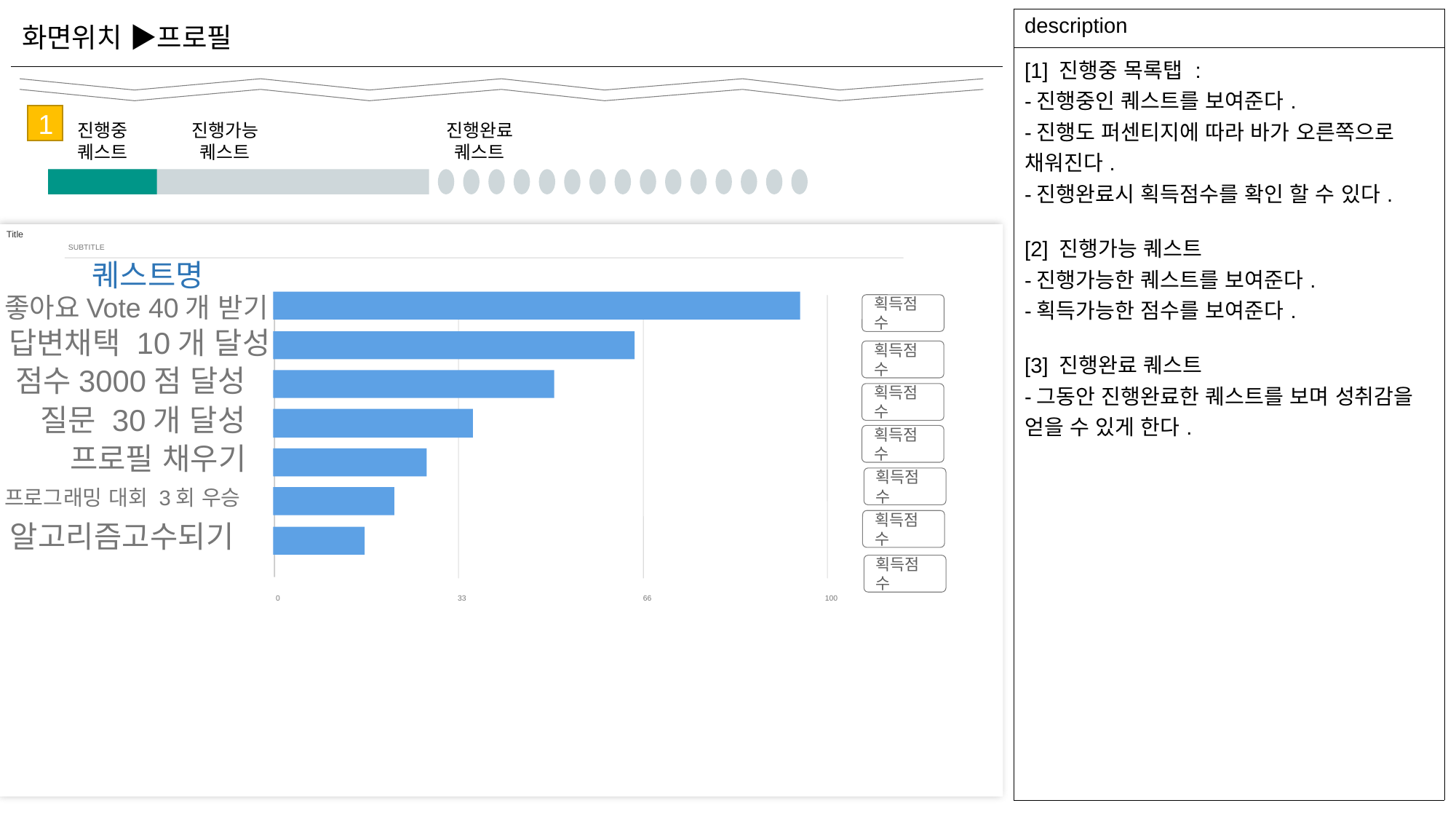

| description |
| --- |
| [1] 진행중 목록탭 : -진행중인 퀘스트를 보여준다. -진행도 퍼센티지에 따라 바가 오른쪽으로 채워진다. -진행완료시 획득점수를 확인 할 수 있다. [2] 진행가능 퀘스트 -진행가능한 퀘스트를 보여준다. -획득가능한 점수를 보여준다. [3] 진행완료 퀘스트 -그동안 진행완료한 퀘스트를 보며 성취감을 얻을 수 있게 한다. |
화면위치 ▶프로필
1
진행가능
퀘스트
진행완료
퀘스트
진행중
퀘스트

Title
Subtitle
퀘스트명
답변채택 10개 달성
점수3000점 달성
질문 30개 달성
프로필 채우기
프로그래밍 대회 3회 우승
알고리즘고수되기

0
33
66
100
좋아요Vote 40개 받기
획득점수
획득점수
획득점수
획득점수
획득점수
획득점수
획득점수